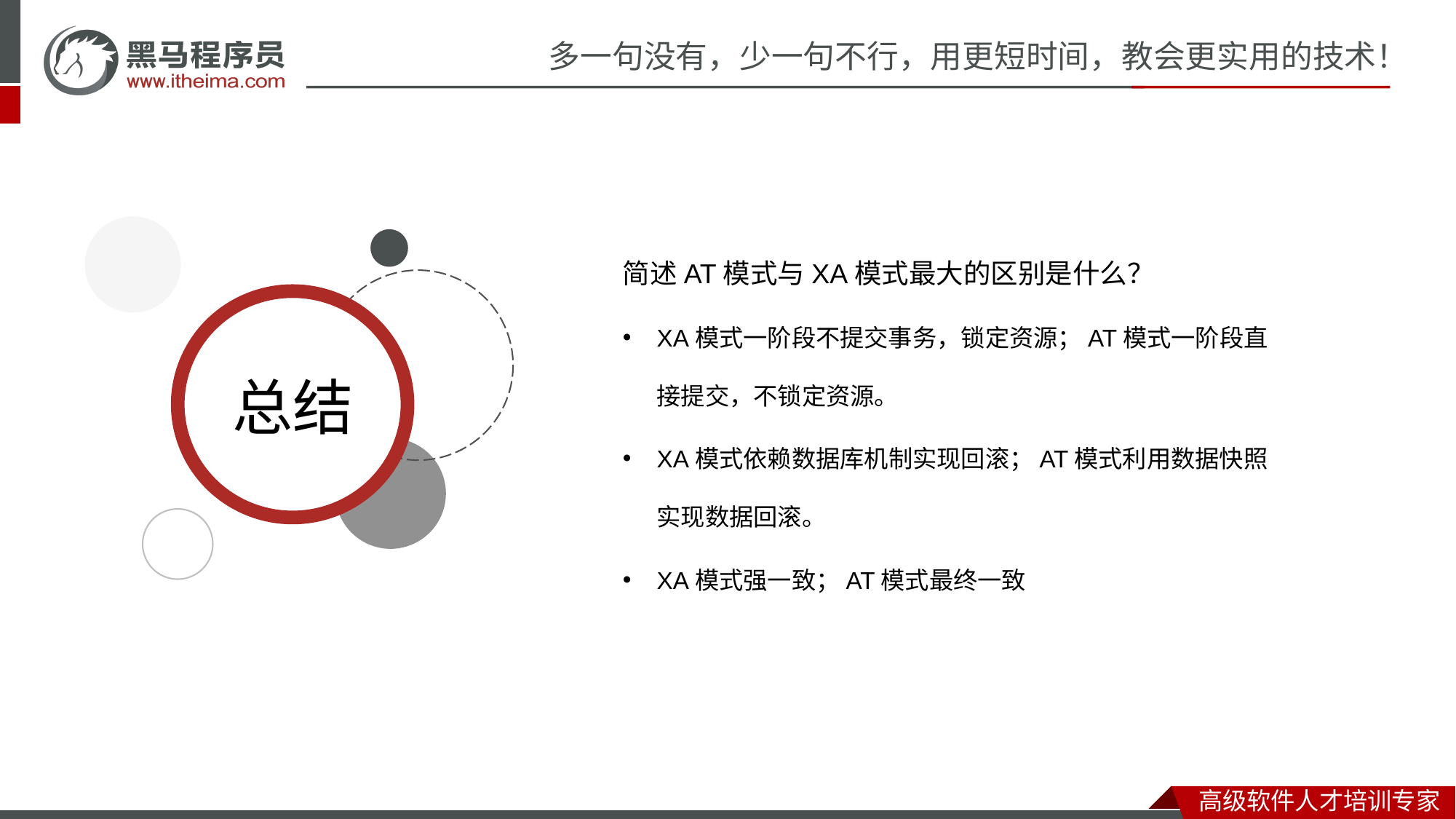

简述AT模式与XA模式最大的区别是什么？
XA模式一阶段不提交事务，锁定资源；AT模式一阶段直接提交，不锁定资源。
XA模式依赖数据库机制实现回滚；AT模式利用数据快照实现数据回滚。
XA模式强一致；AT模式最终一致